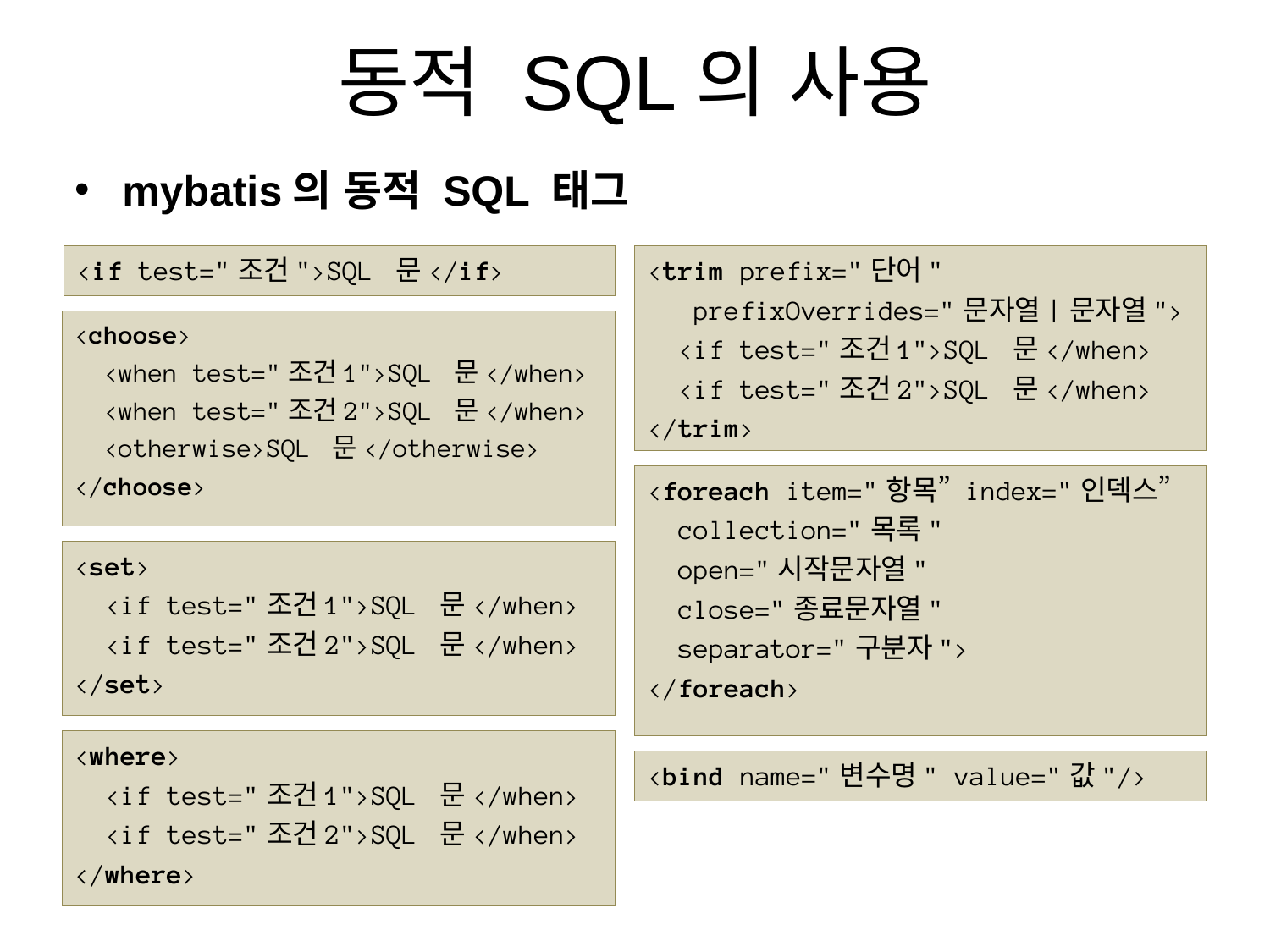

# 동적 SQL의 사용
mybatis의 동적 SQL 태그
<if test="조건">SQL 문</if>
<trim prefix="단어"
   prefixOverrides="문자열|문자열">
  <if test="조건1">SQL 문</when>
  <if test="조건2">SQL 문</when>
</trim>
<choose>
  <when test="조건1">SQL 문</when>
  <when test="조건2">SQL 문</when>
  <otherwise>SQL 문</otherwise>
</choose>
<foreach item="항목” index="인덱스”
  collection="목록"
  open="시작문자열"
  close="종료문자열"
  separator="구분자">
</foreach>
<set>
  <if test="조건1">SQL 문</when>
  <if test="조건2">SQL 문</when>
</set>
<where>
  <if test="조건1">SQL 문</when>
  <if test="조건2">SQL 문</when>
</where>
<bind name="변수명" value="값"/>